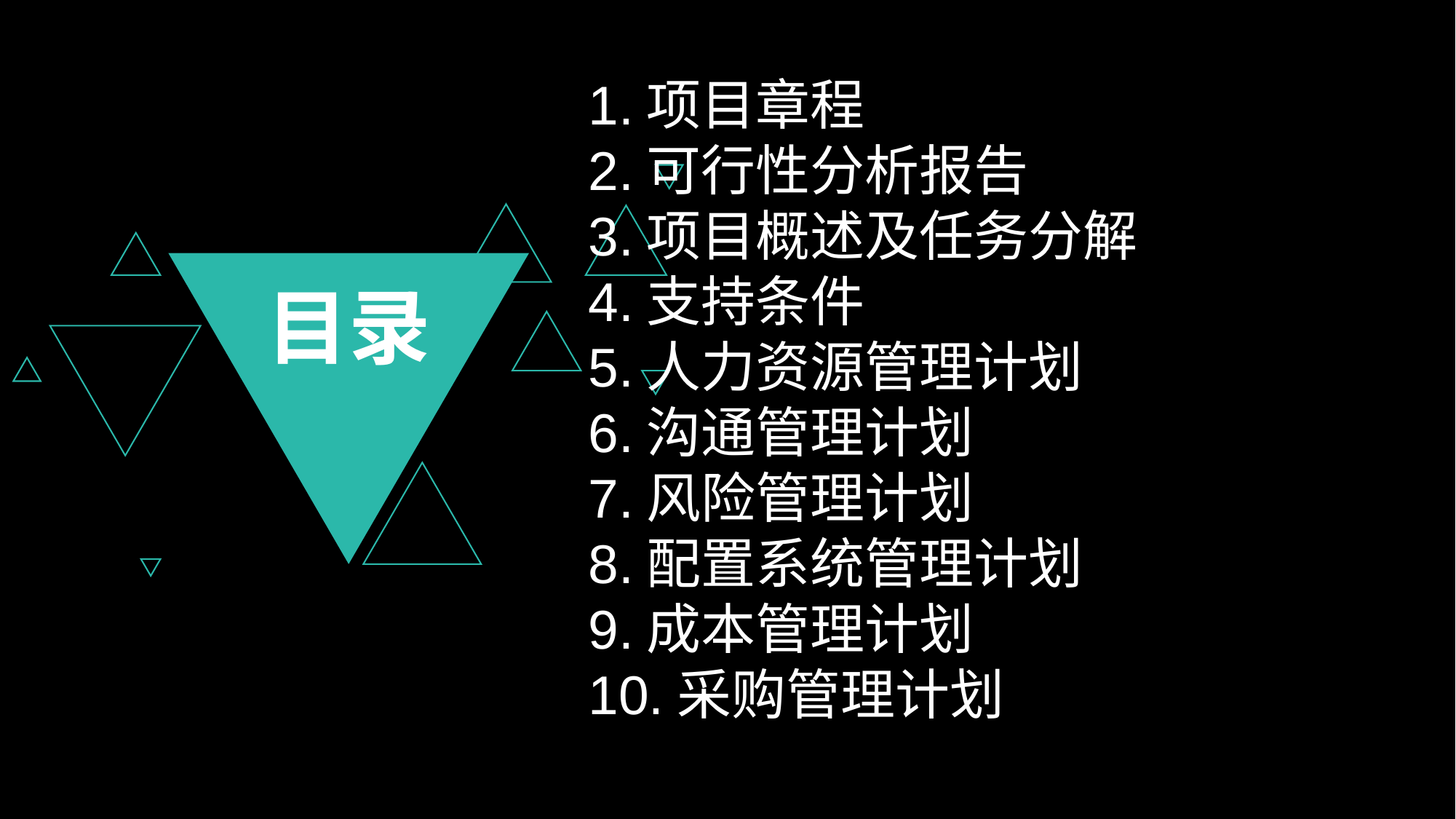

1.项目章程
2.可行性分析报告
3.项目概述及任务分解
4.支持条件
5.人力资源管理计划
6.沟通管理计划
7.风险管理计划
8.配置系统管理计划
9.成本管理计划
10.采购管理计划

目录